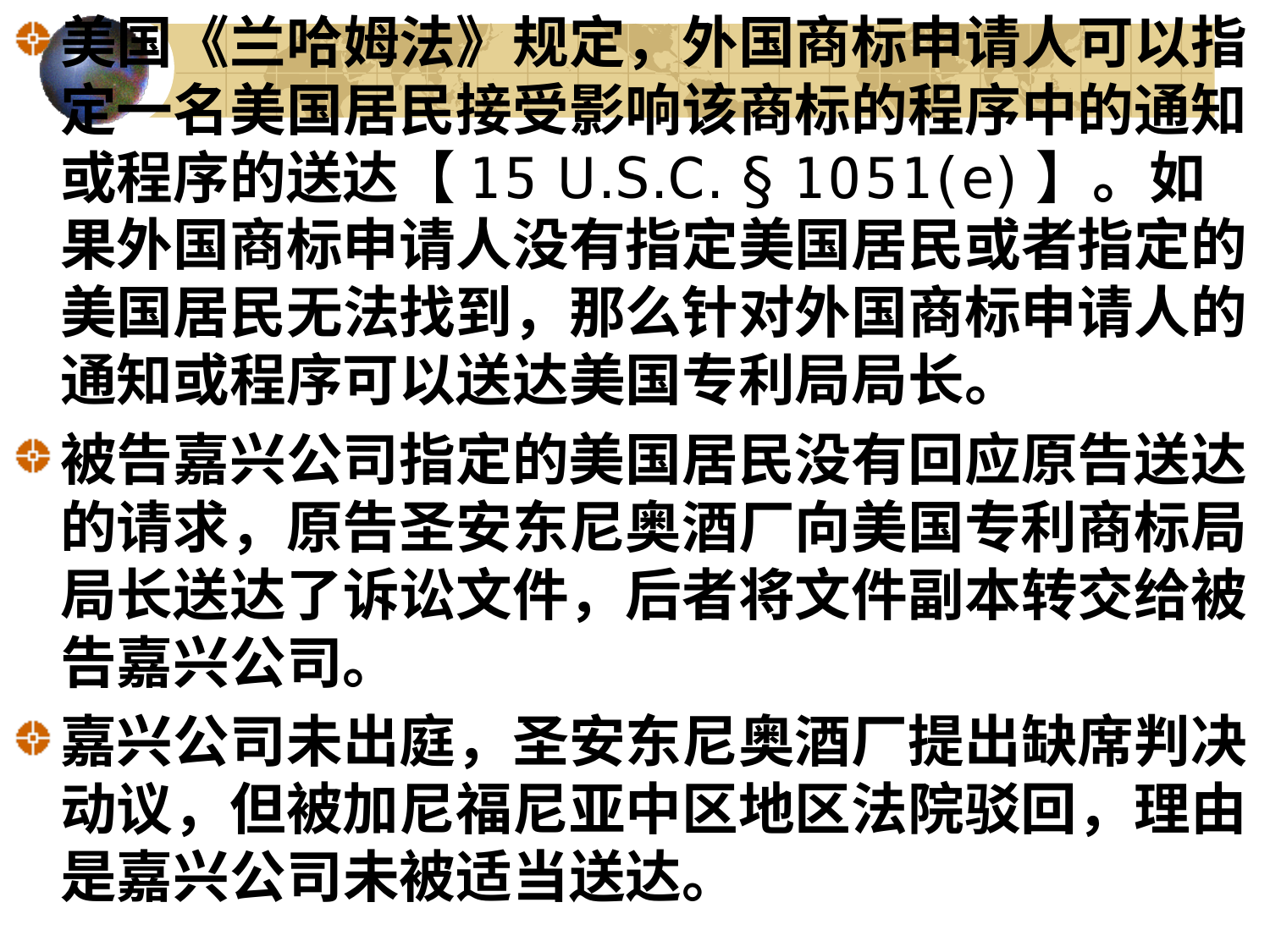

美国《兰哈姆法》规定，外国商标申请人可以指定一名美国居民接受影响该商标的程序中的通知或程序的送达【15 U.S.C. § 1051(e)】。如果外国商标申请人没有指定美国居民或者指定的美国居民无法找到，那么针对外国商标申请人的通知或程序可以送达美国专利局局长。
被告嘉兴公司指定的美国居民没有回应原告送达的请求，原告圣安东尼奥酒厂向美国专利商标局局长送达了诉讼文件，后者将文件副本转交给被告嘉兴公司。
嘉兴公司未出庭，圣安东尼奥酒厂提出缺席判决动议，但被加尼福尼亚中区地区法院驳回，理由是嘉兴公司未被适当送达。